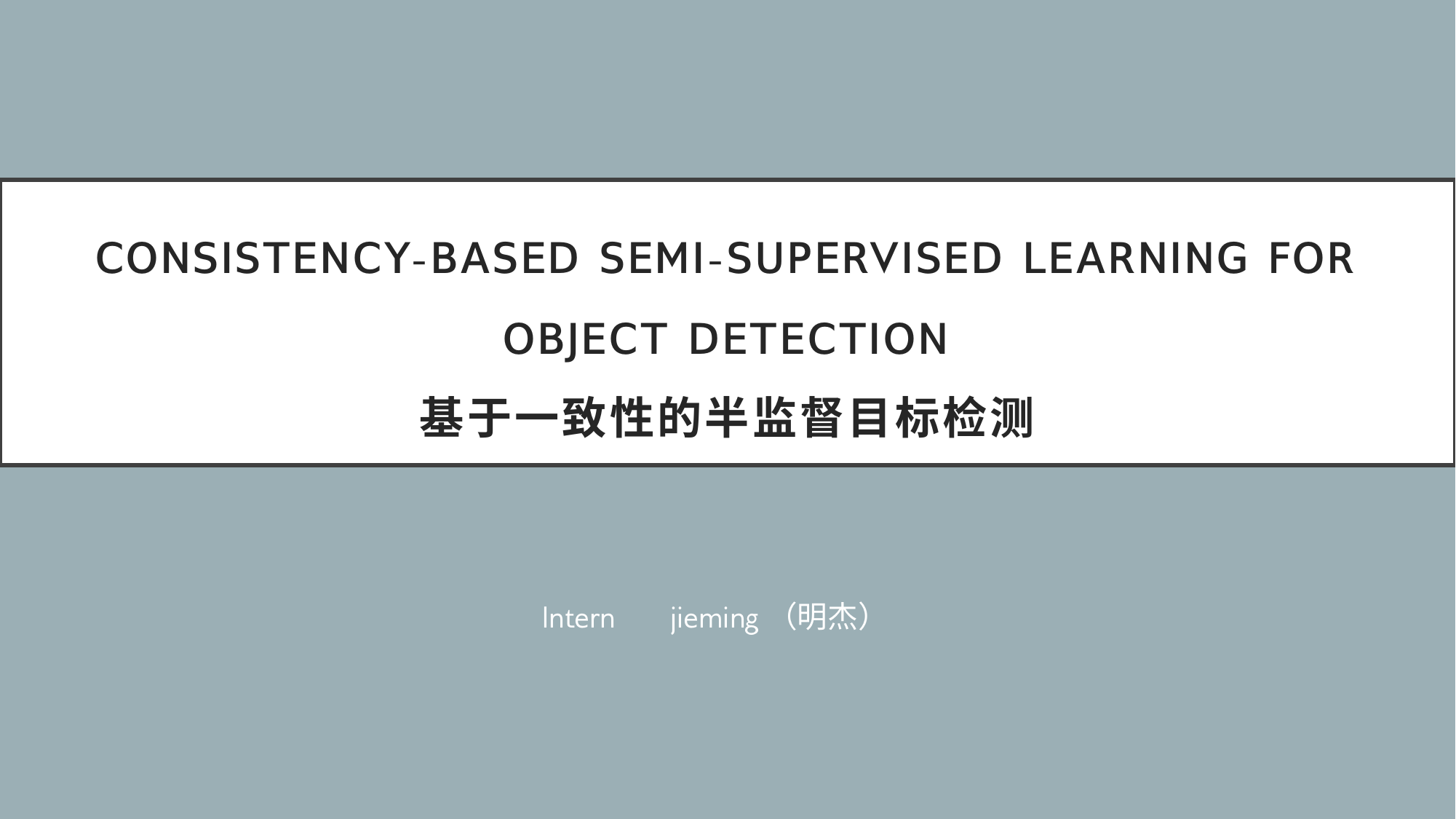

# Consistency-based Semi-supervised Learning for Object Detection 基于一致性的半监督目标检测

   Intern      jieming（明杰）